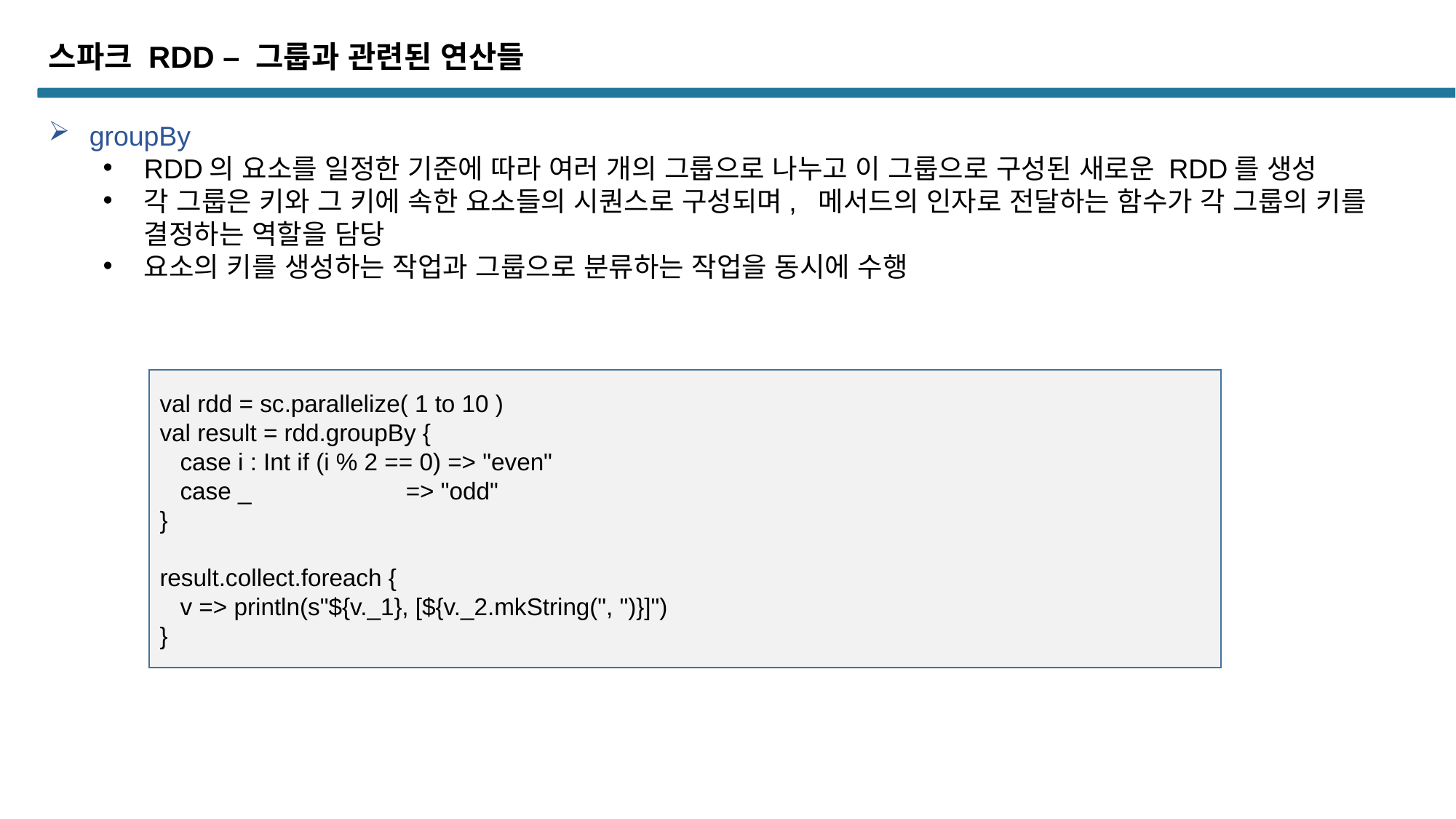

스파크 RDD – 그룹과 관련된 연산들
groupBy
RDD의 요소를 일정한 기준에 따라 여러 개의 그룹으로 나누고 이 그룹으로 구성된 새로운 RDD를 생성
각 그룹은 키와 그 키에 속한 요소들의 시퀀스로 구성되며,  메서드의 인자로 전달하는 함수가 각 그룹의 키를 결정하는 역할을 담당
요소의 키를 생성하는 작업과 그룹으로 분류하는 작업을 동시에 수행

val rdd = sc.parallelize( 1 to 10 )
val result = rdd.groupBy {
   case i : Int if (i % 2 == 0) => "even"
   case _                       => "odd"
}

result.collect.foreach {
   v => println(s"${v._1}, [${v._2.mkString(", ")}]")
}